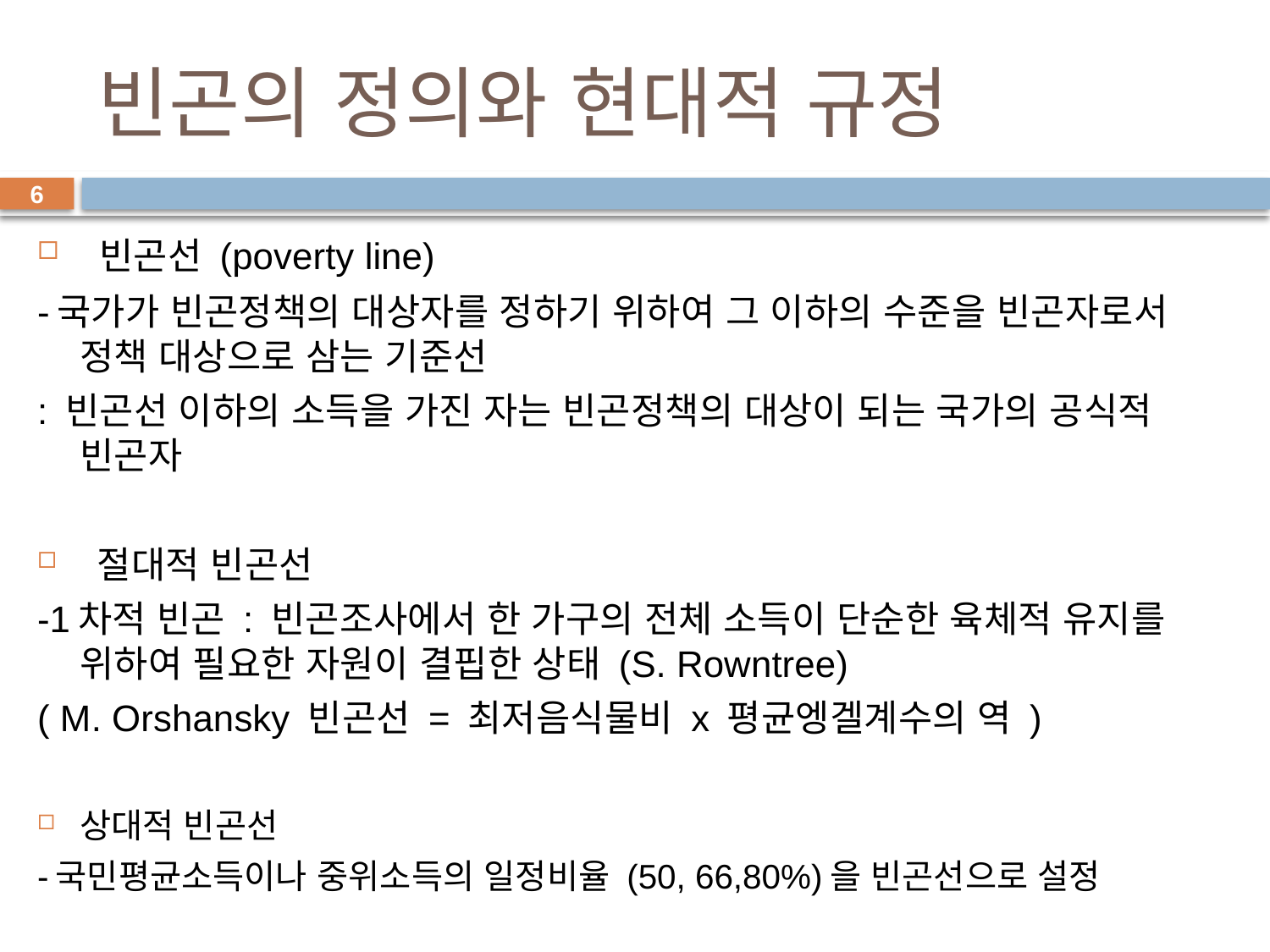

# 빈곤의 정의와 현대적 규정
6
 빈곤선 (poverty line)
-국가가 빈곤정책의 대상자를 정하기 위하여 그 이하의 수준을 빈곤자로서 정책 대상으로 삼는 기준선
: 빈곤선 이하의 소득을 가진 자는 빈곤정책의 대상이 되는 국가의 공식적 빈곤자

 절대적 빈곤선
-1차적 빈곤 : 빈곤조사에서 한 가구의 전체 소득이 단순한 육체적 유지를 위하여 필요한 자원이 결핍한 상태 (S. Rowntree)
( M. Orshansky 빈곤선 = 최저음식물비 x 평균엥겔계수의 역 )

상대적 빈곤선
-국민평균소득이나 중위소득의 일정비율 (50, 66,80%)을 빈곤선으로 설정